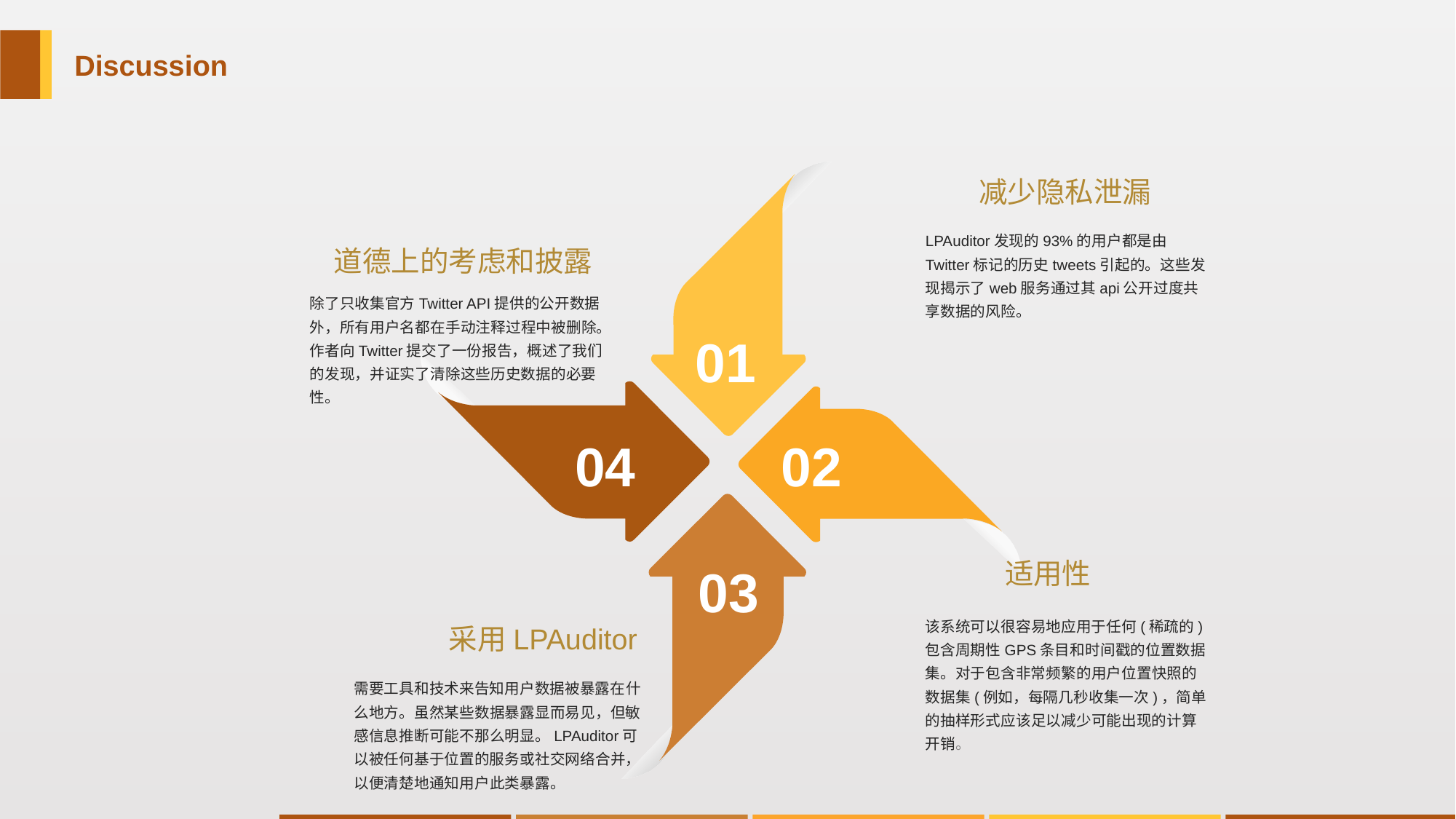

Discussion

减少隐私泄漏
LPAuditor发现的93%的用户都是由Twitter标记的历史tweets引起的。这些发现揭示了web服务通过其api公开过度共享数据的风险。

道德上的考虑和披露
除了只收集官方Twitter API提供的公开数据外，所有用户名都在手动注释过程中被删除。作者向Twitter提交了一份报告，概述了我们的发现，并证实了清除这些历史数据的必要性。
01

04
02

适用性
03
该系统可以很容易地应用于任何(稀疏的)包含周期性GPS条目和时间戳的位置数据集。对于包含非常频繁的用户位置快照的数据集(例如，每隔几秒收集一次)，简单的抽样形式应该足以减少可能出现的计算开销。
采用LPAuditor
需要工具和技术来告知用户数据被暴露在什么地方。虽然某些数据暴露显而易见，但敏感信息推断可能不那么明显。LPAuditor可以被任何基于位置的服务或社交网络合并，以便清楚地通知用户此类暴露。